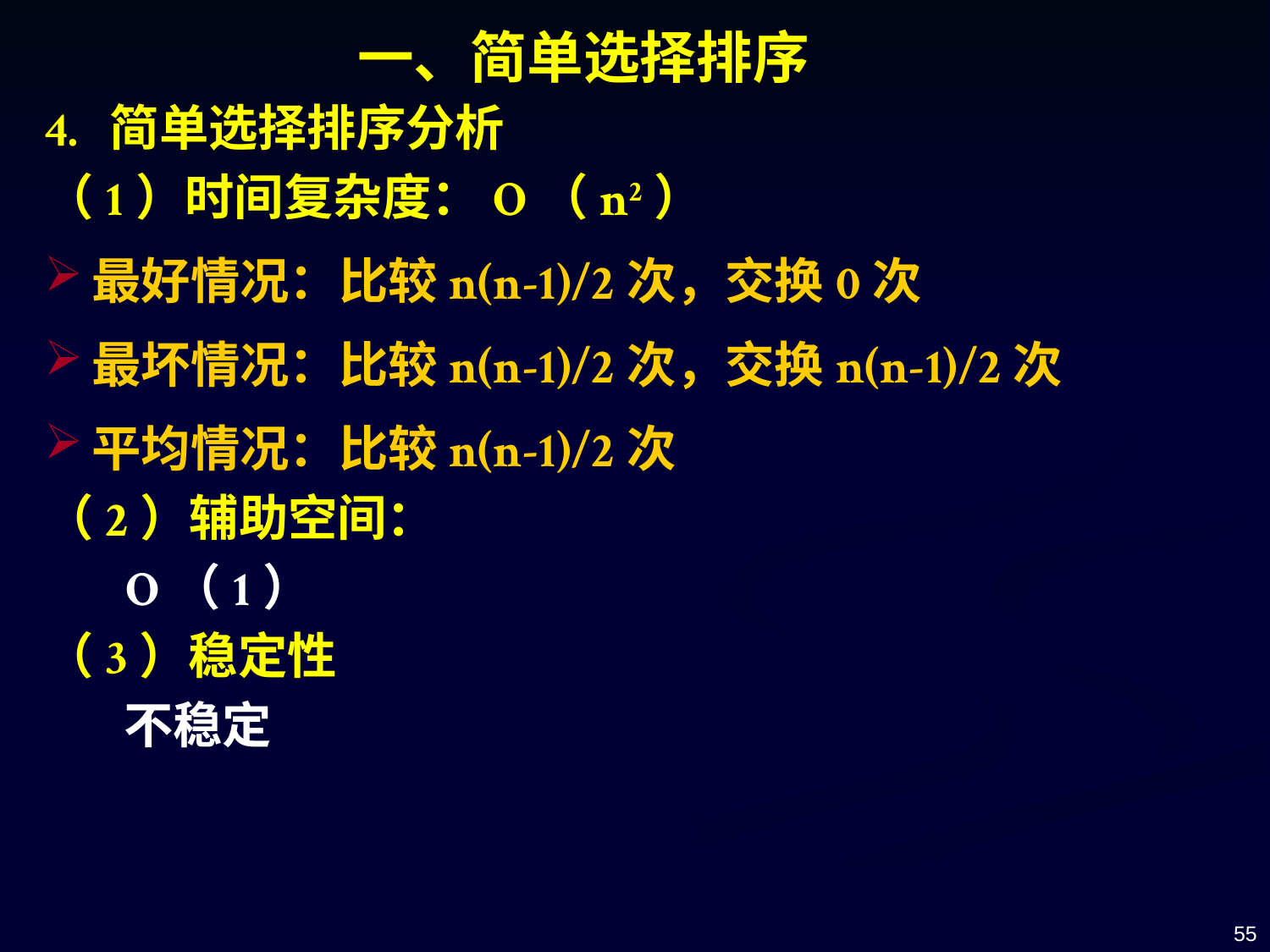

一、简单选择排序
4.  简单选择排序分析
（1）时间复杂度：O（n2）
最好情况：比较n(n-1)/2次，交换0次
最坏情况：比较n(n-1)/2次，交换n(n-1)/2次
平均情况：比较n(n-1)/2次
（2）辅助空间：
        O（1）
（3）稳定性
      不稳定
55